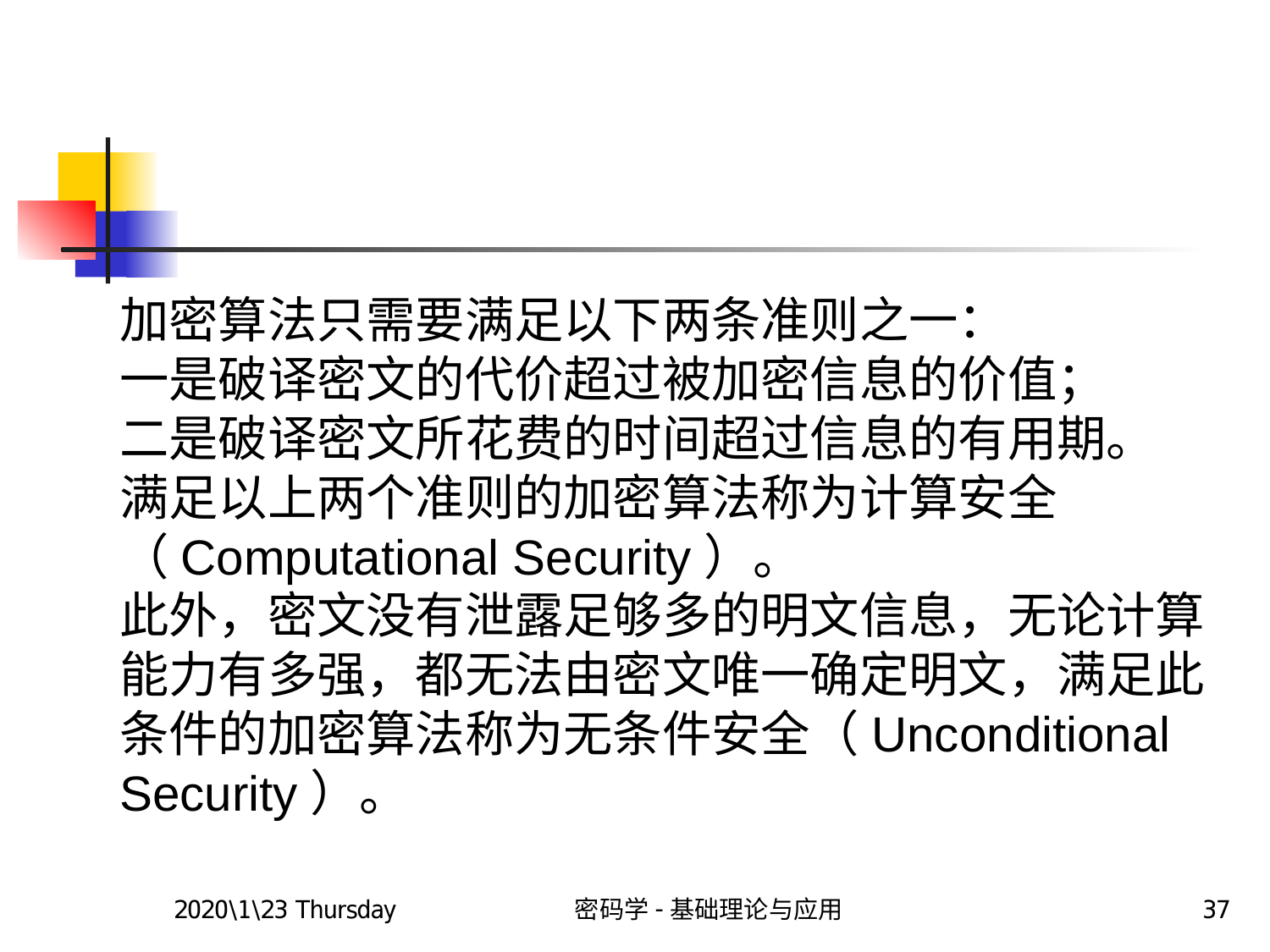

加密算法只需要满足以下两条准则之一：
一是破译密文的代价超过被加密信息的价值；
二是破译密文所花费的时间超过信息的有用期。
满足以上两个准则的加密算法称为计算安全（Computational Security）。
此外，密文没有泄露足够多的明文信息，无论计算能力有多强，都无法由密文唯一确定明文，满足此条件的加密算法称为无条件安全（Unconditional Security）。
2020\1\23 Thursday
密码学-基础理论与应用
37